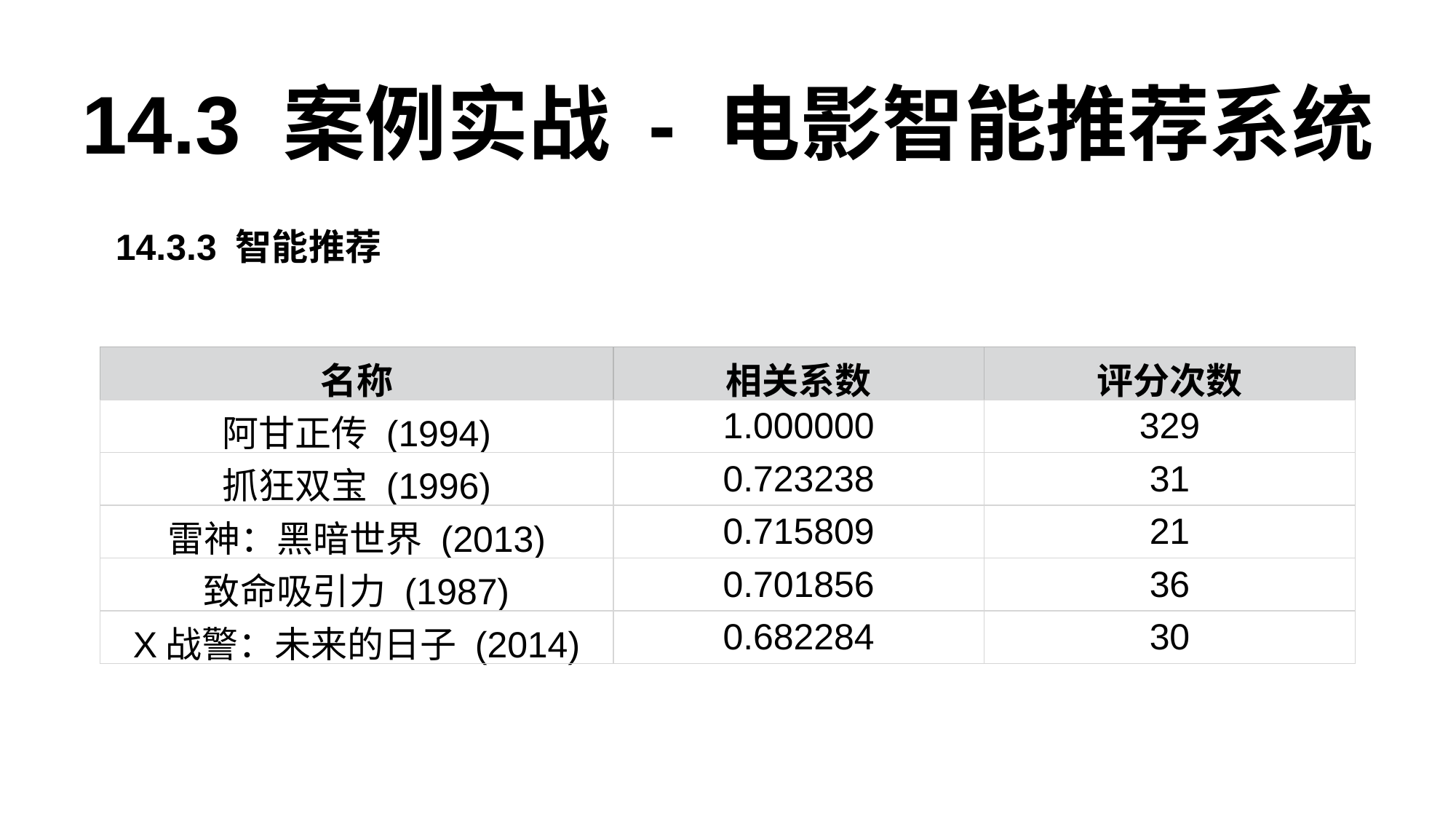

14.3 案例实战 - 电影智能推荐系统
14.3.3 智能推荐
| 名称 | 相关系数 | 评分次数 |
| --- | --- | --- |
| 阿甘正传 (1994) | 1.000000 | 329 |
| 抓狂双宝 (1996) | 0.723238 | 31 |
| 雷神：黑暗世界 (2013) | 0.715809 | 21 |
| 致命吸引力 (1987) | 0.701856 | 36 |
| X战警：未来的日子 (2014) | 0.682284 | 30 |